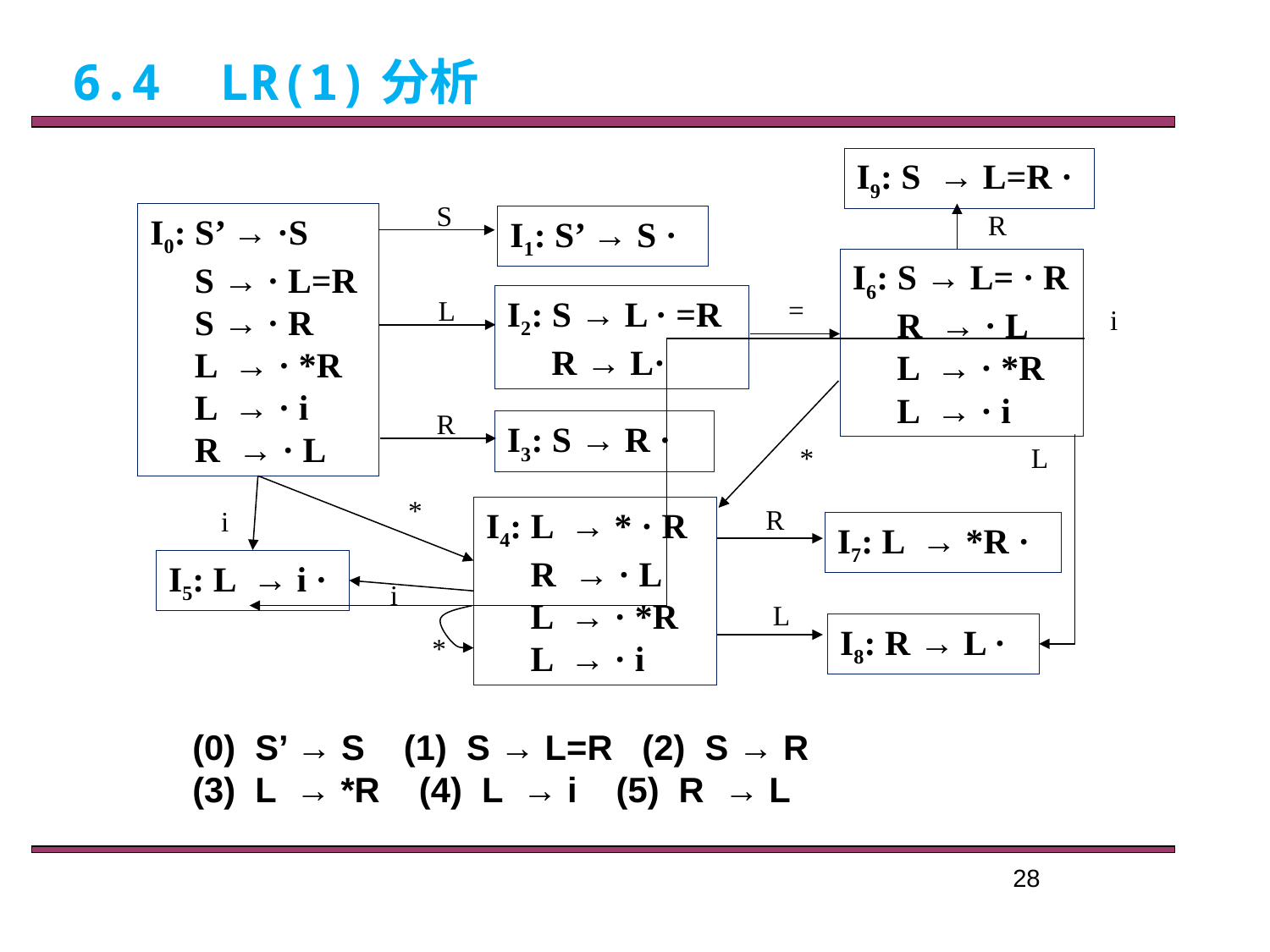

6.4  LR(1)分析
I9: S  → L=R ·
S
R
I0: S’ → ·S
     S → · L=R
     S → · R
     L  → · *R
     L  → · i
     R  → · L
I1: S’ → S ·
I6: S → L= · R
     R  → · L
     L  → · *R
     L  → · i
I2: S → L · =R
     R → L·
=
L
i
R
I3: S → R ·
*
L
*
R
i
I4: L  → * · R
     R  → · L
     L  → · *R
     L  → · i
I7: L  → *R ·
I5: L  → i ·
i
L

I8: R → L ·
*

(0)  S’ → S    (1)  S → L=R   (2)  S → R
(3)  L  → *R    (4)  L  → i    (5)  R  → L
28